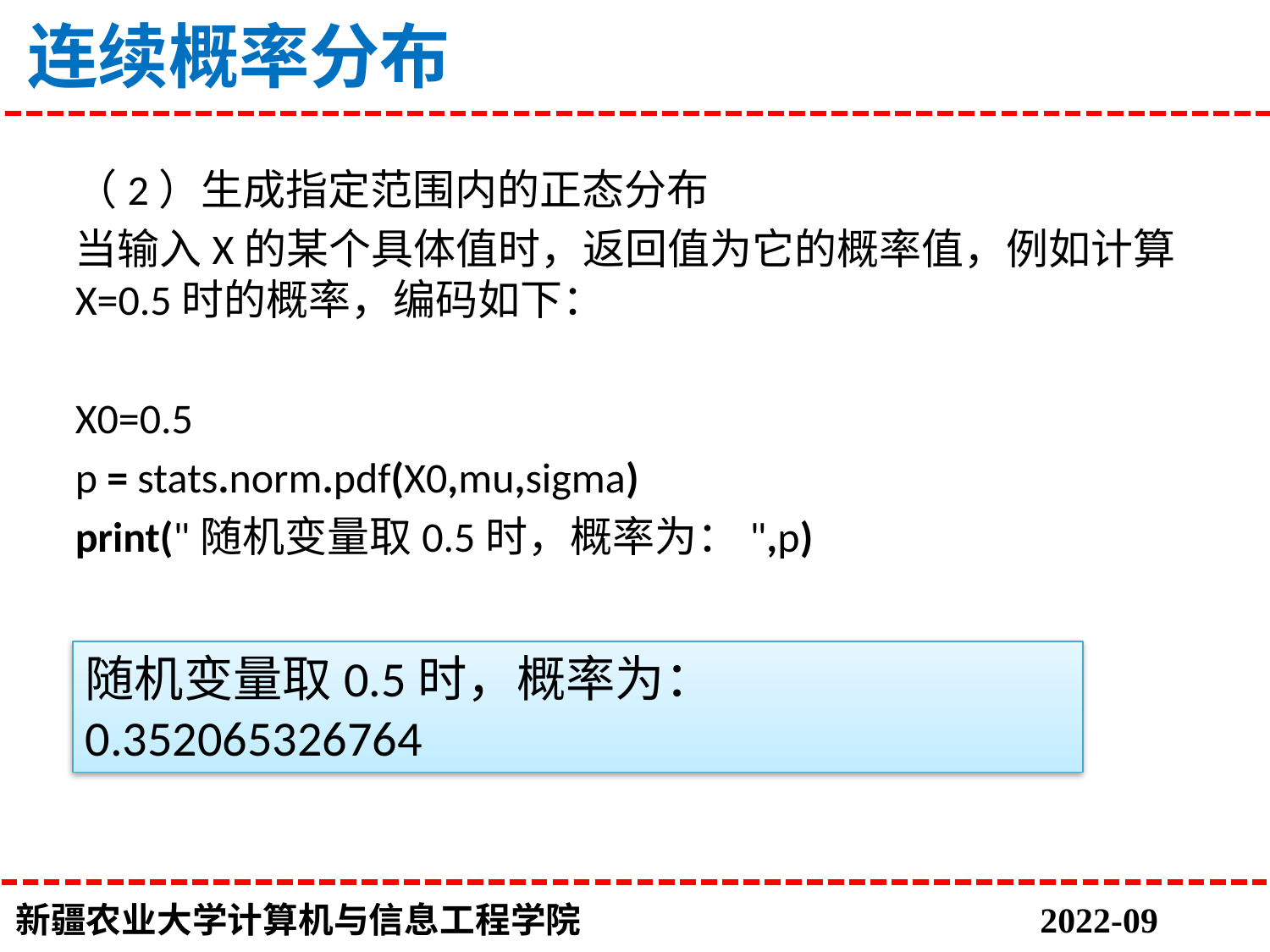

# 连续概率分布
（2）生成指定范围内的正态分布
当输入X的某个具体值时，返回值为它的概率值，例如计算X=0.5时的概率，编码如下：

X0=0.5
p = stats.norm.pdf(X0,mu,sigma)
print("随机变量取0.5时，概率为：",p)

随机变量取0.5时，概率为： 0.352065326764